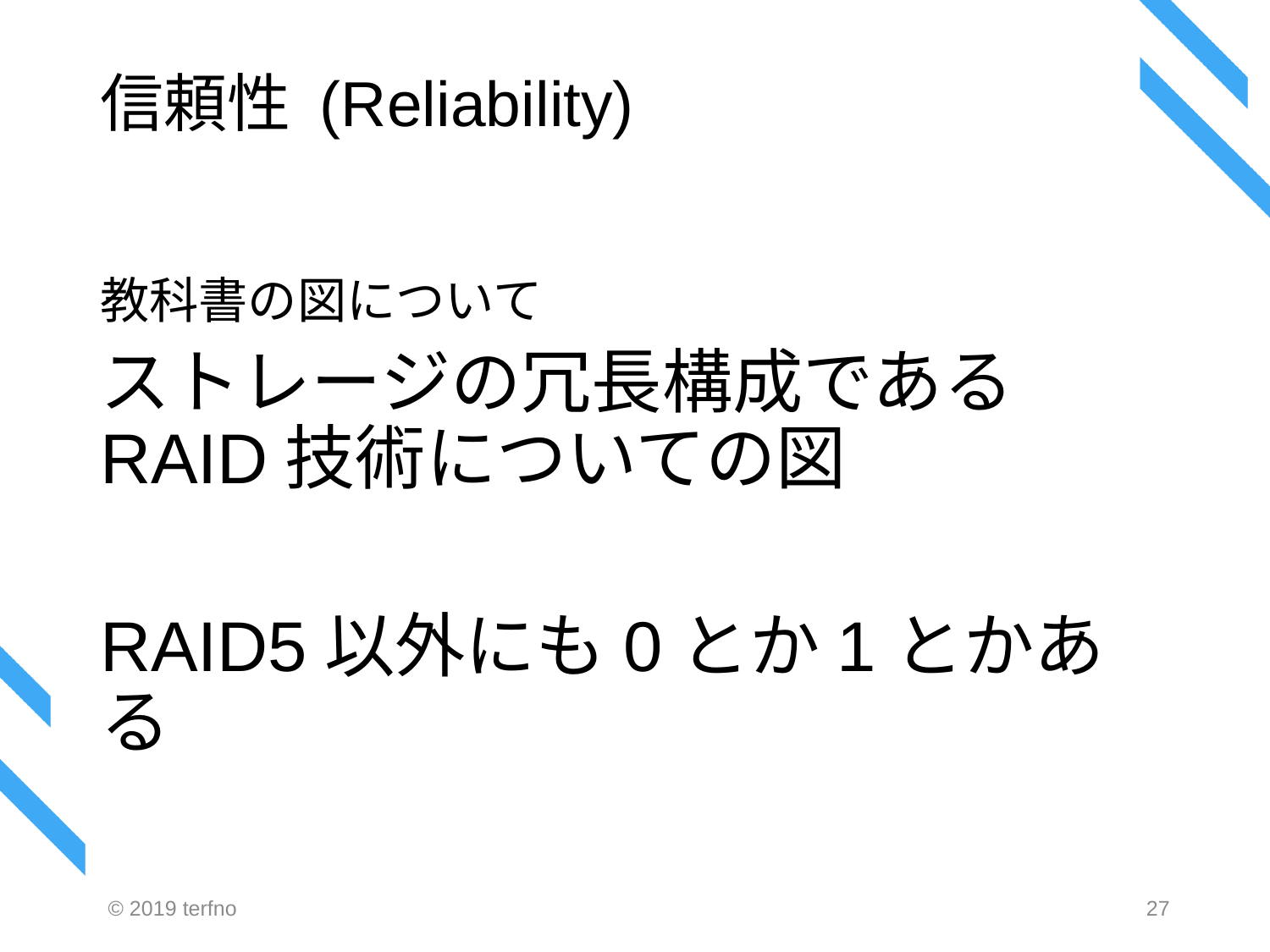

# 信頼性 (Reliability)
教科書の図について
ストレージの冗長構成である
RAID技術についての図

RAID5以外にも0とか1とかある
© 2019 terfno
27